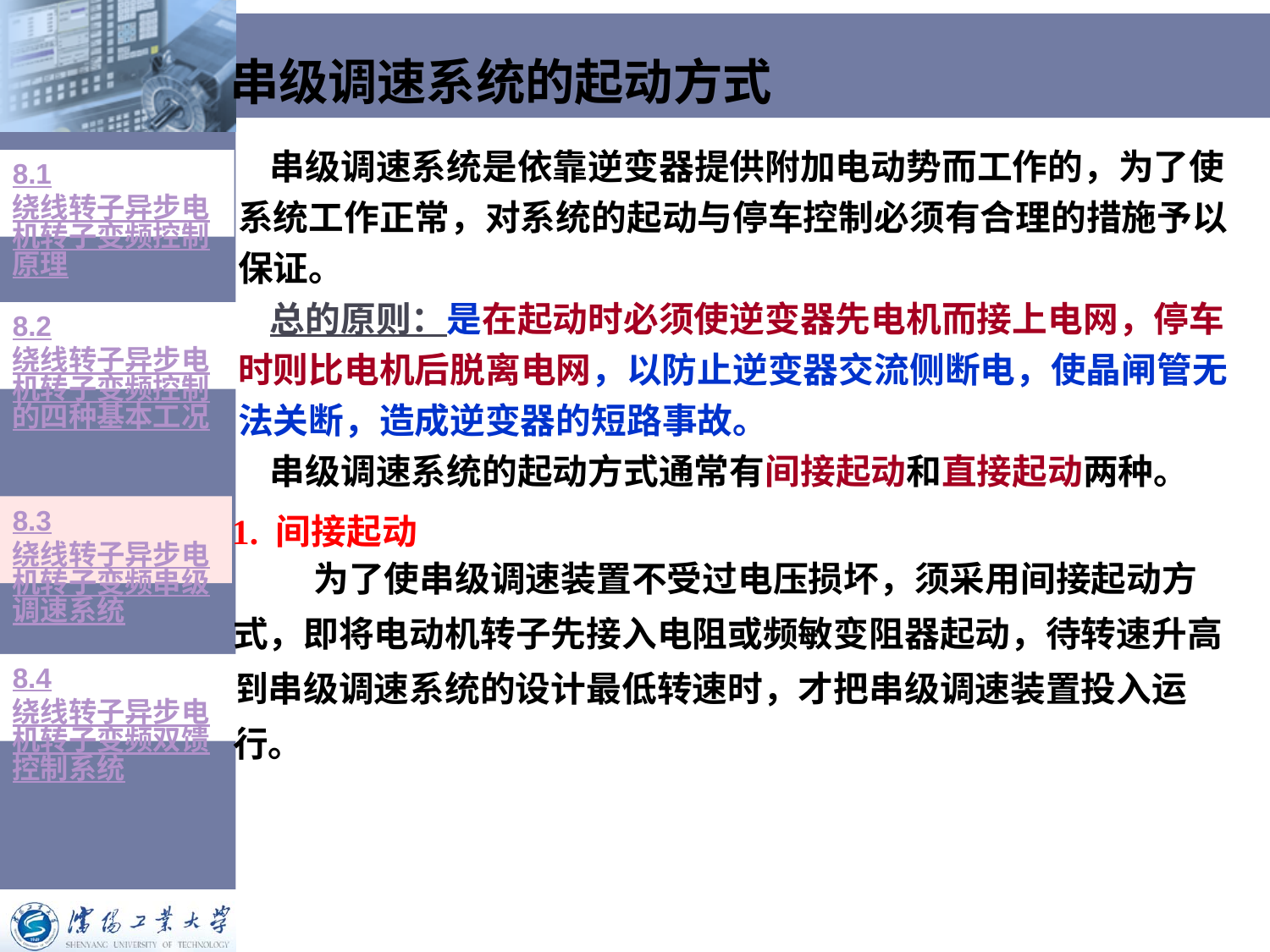

# 串级调速系统的起动方式
   串级调速系统是依靠逆变器提供附加电动势而工作的，为了使系统工作正常，对系统的起动与停车控制必须有合理的措施予以保证。
   总的原则：是在起动时必须使逆变器先电机而接上电网，停车时则比电机后脱离电网，以防止逆变器交流侧断电，使晶闸管无法关断，造成逆变器的短路事故。
   串级调速系统的起动方式通常有间接起动和直接起动两种。
8.1绕线转子异步电机转子变频控制原理
8.2绕线转子异步电机转子变频控制的四种基本工况
1. 间接起动
8.3绕线转子异步电机转子变频串级调速系统
         为了使串级调速装置不受过电压损坏，须采用间接起动方式，即将电动机转子先接入电阻或频敏变阻器起动，待转速升高到串级调速系统的设计最低转速时，才把串级调速装置投入运行。
8.4绕线转子异步电机转子变频双馈控制系统